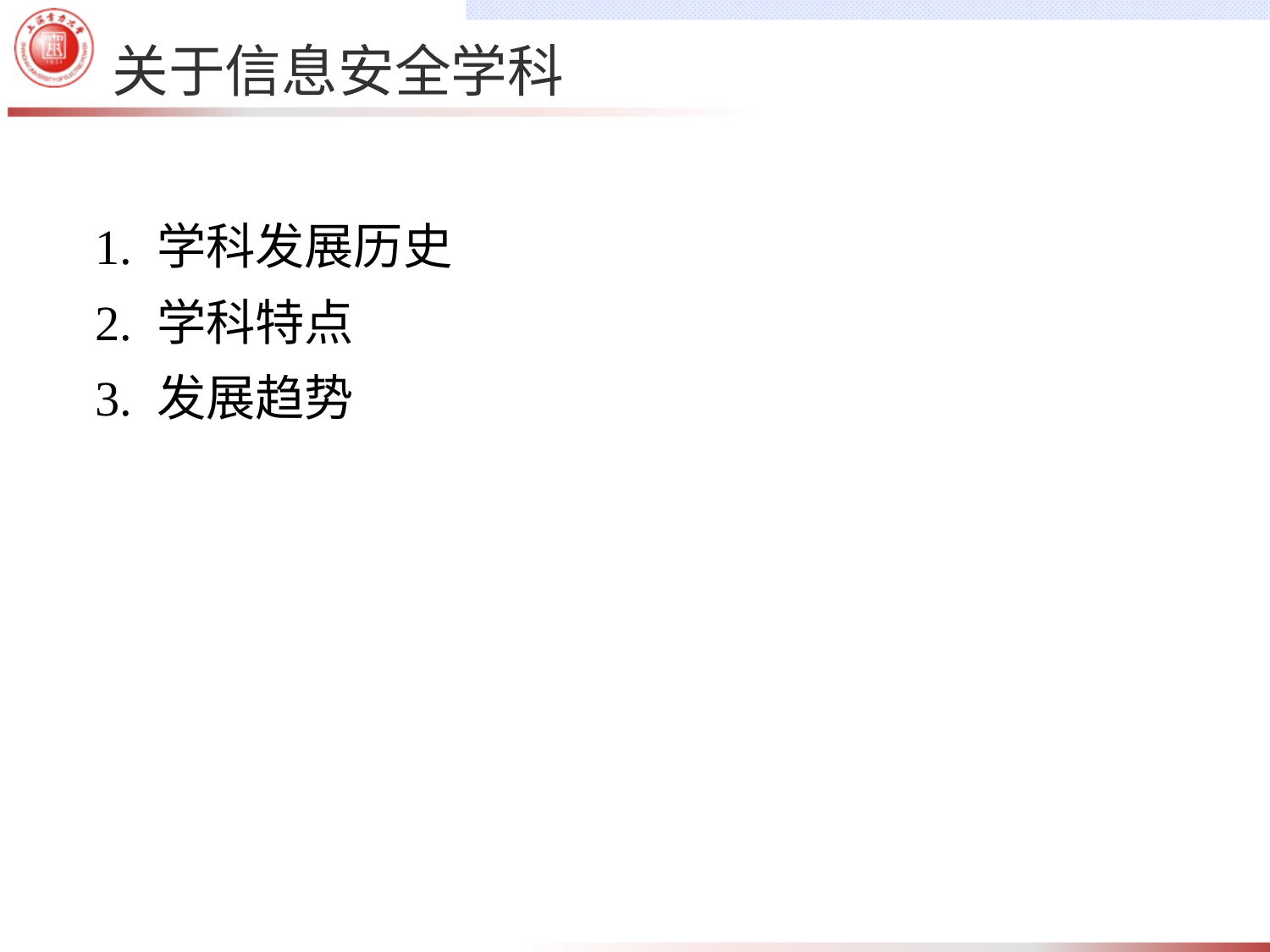

# 关于信息安全学科

   1. 学科发展历史
   2. 学科特点
   3. 发展趋势